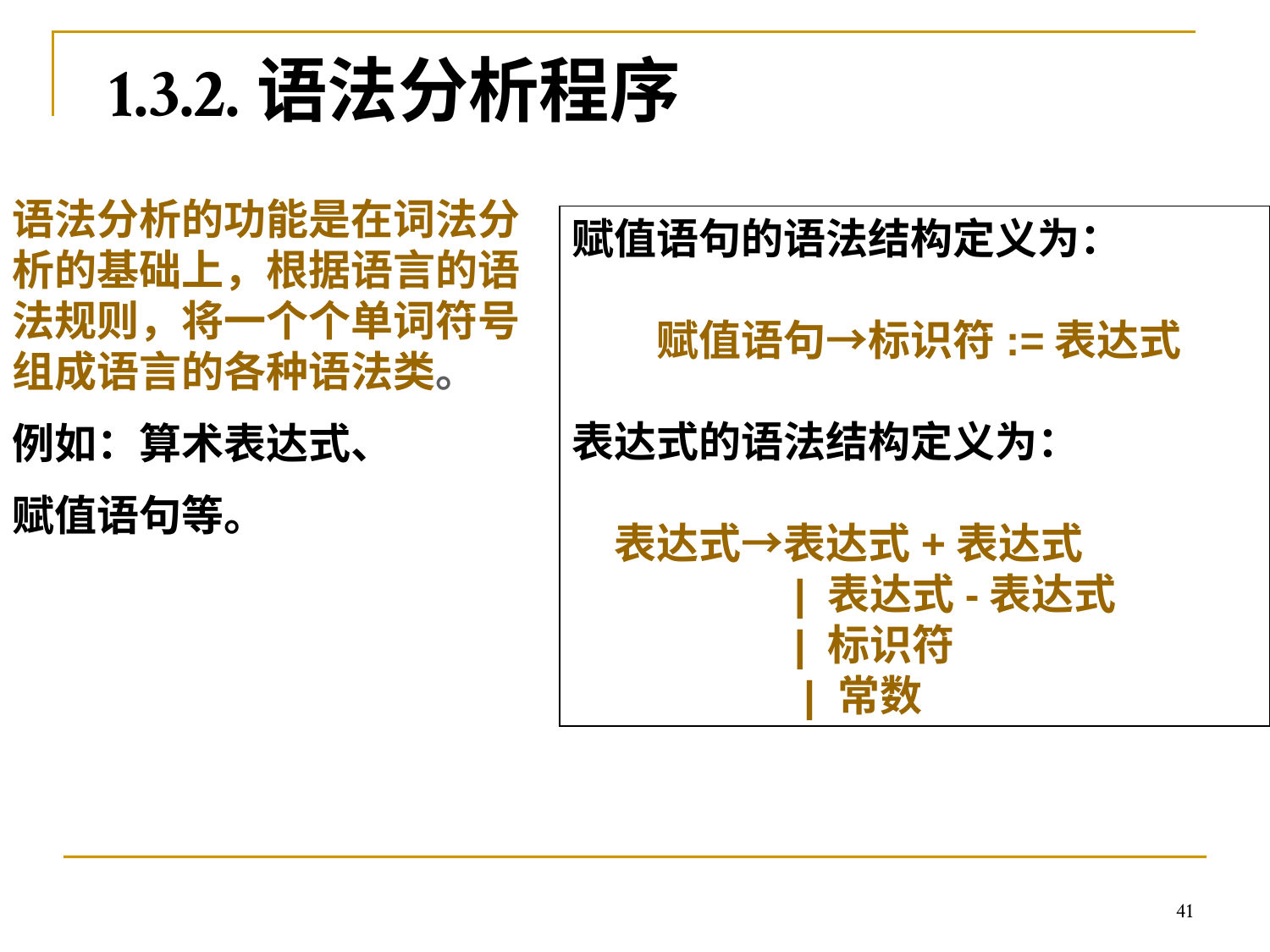

# 1.3.2.语法分析程序
语法分析的功能是在词法分析的基础上，根据语言的语法规则，将一个个单词符号组成语言的各种语法类。
例如：算术表达式、
赋值语句等。

赋值语句的语法结构定义为：

　　赋值语句→标识符:=表达式

表达式的语法结构定义为：

　表达式→表达式+表达式
　　　　　| 表达式-表达式
　　　　　| 标识符
　　　　　 | 常数
41